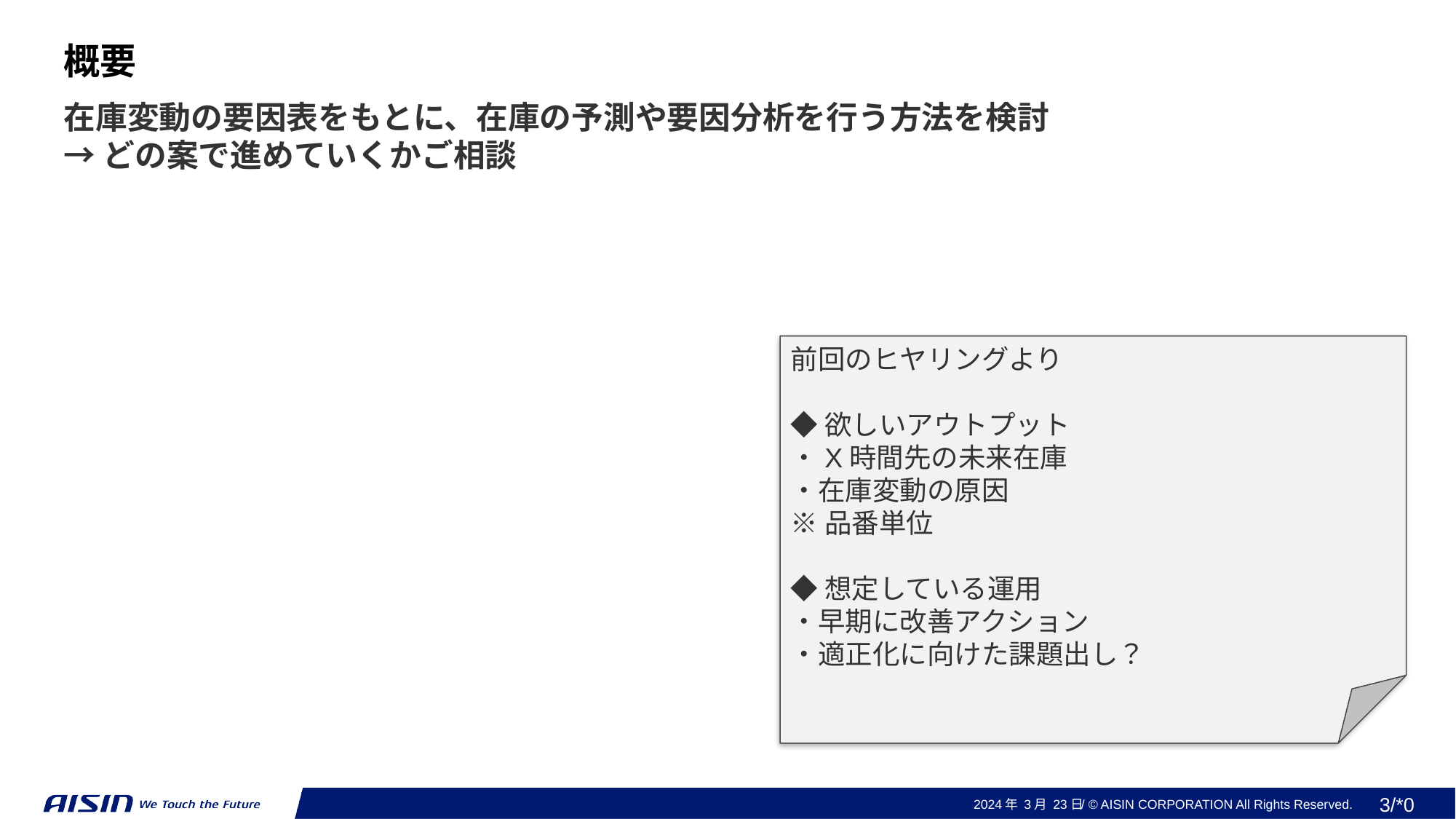

概要
在庫変動の要因表をもとに、在庫の予測や要因分析を行う方法を検討
→どの案で進めていくかご相談
前回のヒヤリングより

◆欲しいアウトプット
・X時間先の未来在庫
・在庫変動の原因
※品番単位

◆想定している運用
・早期に改善アクション
・適正化に向けた課題出し？
2024年 3月 23日